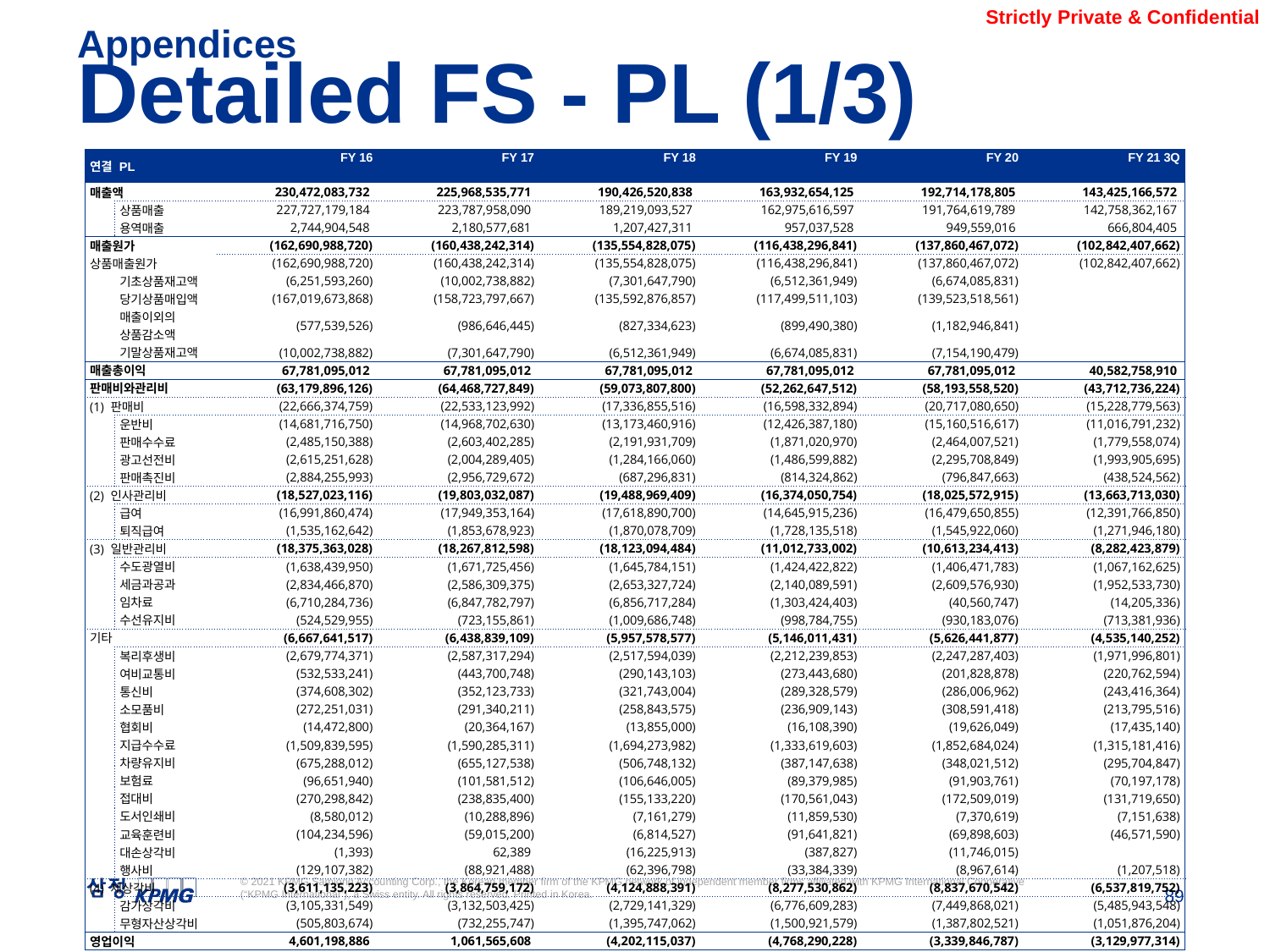

Appendices
Detailed FS - PL (1/3)
| 연결 PL |  | FY 16 | FY 17 | FY 18 | FY 19 | FY 20 | FY 21 3Q |
| --- | --- | --- | --- | --- | --- | --- | --- |
|  |  |  |  |  |  |  |  |
| 매출액 |  | 230,472,083,732 | 225,968,535,771 | 190,426,520,838 | 163,932,654,125 | 192,714,178,805 | 143,425,166,572 |
|  | 상품매출 | 227,727,179,184 | 223,787,958,090 | 189,219,093,527 | 162,975,616,597 | 191,764,619,789 | 142,758,362,167 |
|  | 용역매출 | 2,744,904,548 | 2,180,577,681 | 1,207,427,311 | 957,037,528 | 949,559,016 | 666,804,405 |
| 매출원가 |  | (162,690,988,720) | (160,438,242,314) | (135,554,828,075) | (116,438,296,841) | (137,860,467,072) | (102,842,407,662) |
| 상품매출원가 |  | (162,690,988,720) | (160,438,242,314) | (135,554,828,075) | (116,438,296,841) | (137,860,467,072) | (102,842,407,662) |
|  | 기초상품재고액 | (6,251,593,260) | (10,002,738,882) | (7,301,647,790) | (6,512,361,949) | (6,674,085,831) |  |
|  | 당기상품매입액 | (167,019,673,868) | (158,723,797,667) | (135,592,876,857) | (117,499,511,103) | (139,523,518,561) |  |
|  | 매출이외의 상품감소액 | (577,539,526) | (986,646,445) | (827,334,623) | (899,490,380) | (1,182,946,841) |  |
|  | 기말상품재고액 | (10,002,738,882) | (7,301,647,790) | (6,512,361,949) | (6,674,085,831) | (7,154,190,479) |  |
| 매출총이익 |  | 67,781,095,012 | 67,781,095,012 | 67,781,095,012 | 67,781,095,012 | 67,781,095,012 | 40,582,758,910 |
| 판매비와관리비 |  | (63,179,896,126) | (64,468,727,849) | (59,073,807,800) | (52,262,647,512) | (58,193,558,520) | (43,712,736,224) |
| (1) 판매비 |  | (22,666,374,759) | (22,533,123,992) | (17,336,855,516) | (16,598,332,894) | (20,717,080,650) | (15,228,779,563) |
|  | 운반비 | (14,681,716,750) | (14,968,702,630) | (13,173,460,916) | (12,426,387,180) | (15,160,516,617) | (11,016,791,232) |
|  | 판매수수료 | (2,485,150,388) | (2,603,402,285) | (2,191,931,709) | (1,871,020,970) | (2,464,007,521) | (1,779,558,074) |
|  | 광고선전비 | (2,615,251,628) | (2,004,289,405) | (1,284,166,060) | (1,486,599,882) | (2,295,708,849) | (1,993,905,695) |
|  | 판매촉진비 | (2,884,255,993) | (2,956,729,672) | (687,296,831) | (814,324,862) | (796,847,663) | (438,524,562) |
| (2) 인사관리비 |  | (18,527,023,116) | (19,803,032,087) | (19,488,969,409) | (16,374,050,754) | (18,025,572,915) | (13,663,713,030) |
|  | 급여 | (16,991,860,474) | (17,949,353,164) | (17,618,890,700) | (14,645,915,236) | (16,479,650,855) | (12,391,766,850) |
|  | 퇴직급여 | (1,535,162,642) | (1,853,678,923) | (1,870,078,709) | (1,728,135,518) | (1,545,922,060) | (1,271,946,180) |
| (3) 일반관리비 |  | (18,375,363,028) | (18,267,812,598) | (18,123,094,484) | (11,012,733,002) | (10,613,234,413) | (8,282,423,879) |
|  | 수도광열비 | (1,638,439,950) | (1,671,725,456) | (1,645,784,151) | (1,424,422,822) | (1,406,471,783) | (1,067,162,625) |
|  | 세금과공과 | (2,834,466,870) | (2,586,309,375) | (2,653,327,724) | (2,140,089,591) | (2,609,576,930) | (1,952,533,730) |
|  | 임차료 | (6,710,284,736) | (6,847,782,797) | (6,856,717,284) | (1,303,424,403) | (40,560,747) | (14,205,336) |
|  | 수선유지비 | (524,529,955) | (723,155,861) | (1,009,686,748) | (998,784,755) | (930,183,076) | (713,381,936) |
| 기타 |  | (6,667,641,517) | (6,438,839,109) | (5,957,578,577) | (5,146,011,431) | (5,626,441,877) | (4,535,140,252) |
|  | 복리후생비 | (2,679,774,371) | (2,587,317,294) | (2,517,594,039) | (2,212,239,853) | (2,247,287,403) | (1,971,996,801) |
|  | 여비교통비 | (532,533,241) | (443,700,748) | (290,143,103) | (273,443,680) | (201,828,878) | (220,762,594) |
|  | 통신비 | (374,608,302) | (352,123,733) | (321,743,004) | (289,328,579) | (286,006,962) | (243,416,364) |
|  | 소모품비 | (272,251,031) | (291,340,211) | (258,843,575) | (236,909,143) | (308,591,418) | (213,795,516) |
|  | 협회비 | (14,472,800) | (20,364,167) | (13,855,000) | (16,108,390) | (19,626,049) | (17,435,140) |
|  | 지급수수료 | (1,509,839,595) | (1,590,285,311) | (1,694,273,982) | (1,333,619,603) | (1,852,684,024) | (1,315,181,416) |
|  | 차량유지비 | (675,288,012) | (655,127,538) | (506,748,132) | (387,147,638) | (348,021,512) | (295,704,847) |
|  | 보험료 | (96,651,940) | (101,581,512) | (106,646,005) | (89,379,985) | (91,903,761) | (70,197,178) |
|  | 접대비 | (270,298,842) | (238,835,400) | (155,133,220) | (170,561,043) | (172,509,019) | (131,719,650) |
|  | 도서인쇄비 | (8,580,012) | (10,288,896) | (7,161,279) | (11,859,530) | (7,370,619) | (7,151,638) |
|  | 교육훈련비 | (104,234,596) | (59,015,200) | (6,814,527) | (91,641,821) | (69,898,603) | (46,571,590) |
|  | 대손상각비 | (1,393) | 62,389 | (16,225,913) | (387,827) | (11,746,015) |  |
|  | 행사비 | (129,107,382) | (88,921,488) | (62,396,798) | (33,384,339) | (8,967,614) | (1,207,518) |
| (4) 제상각비 |  | (3,611,135,223) | (3,864,759,172) | (4,124,888,391) | (8,277,530,862) | (8,837,670,542) | (6,537,819,752) |
|  | 감가상각비 | (3,105,331,549) | (3,132,503,425) | (2,729,141,329) | (6,776,609,283) | (7,449,868,021) | (5,485,943,548) |
|  | 무형자산상각비 | (505,803,674) | (732,255,747) | (1,395,747,062) | (1,500,921,579) | (1,387,802,521) | (1,051,876,204) |
| 영업이익 |  | 4,601,198,886 | 1,061,565,608 | (4,202,115,037) | (4,768,290,228) | (3,339,846,787) | (3,129,977,314) |